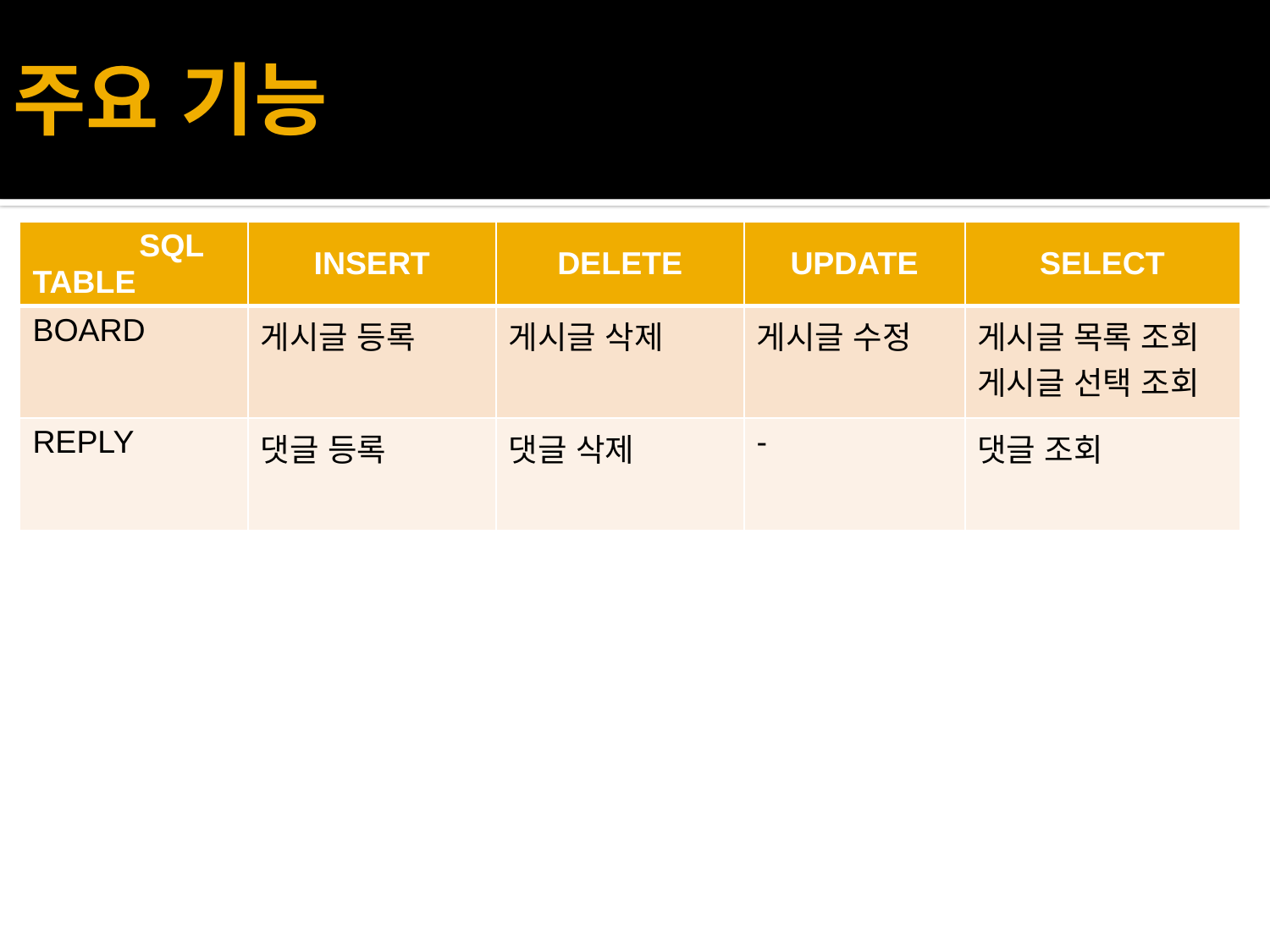

# 주요 기능
| SQL TABLE | INSERT | DELETE | UPDATE | SELECT |
| --- | --- | --- | --- | --- |
| BOARD | 게시글 등록 | 게시글 삭제 | 게시글 수정 | 게시글 목록 조회 게시글 선택 조회 |
| REPLY | 댓글 등록 | 댓글 삭제 | - | 댓글 조회 |